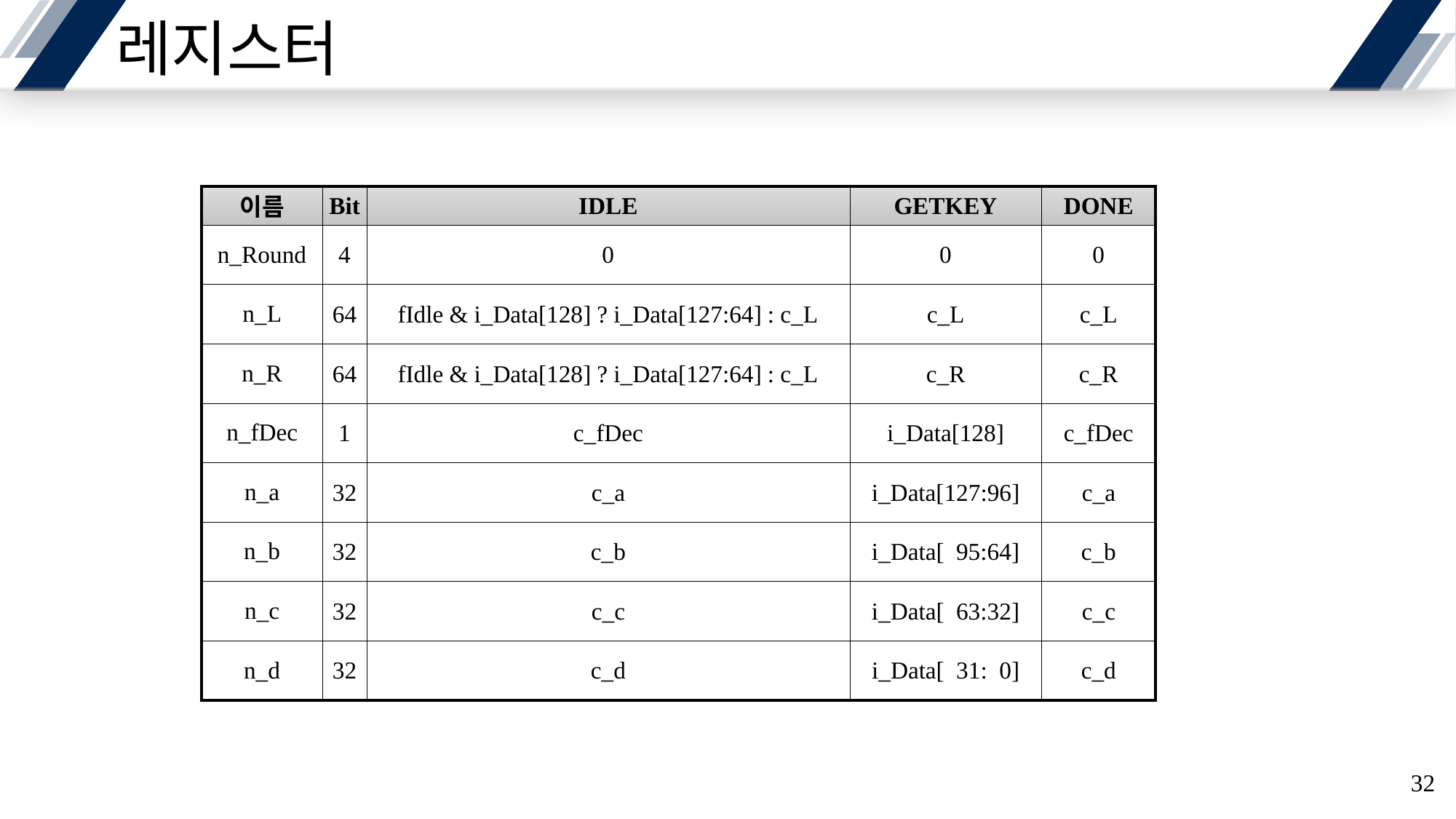

# 레지스터
| 이름 | Bit | IDLE | GETKEY | DONE |
| --- | --- | --- | --- | --- |
| n\_Round | 4 | 0 | 0 | 0 |
| n\_L | 64 | fIdle & i\_Data[128] ? i\_Data[127:64] : c\_L | c\_L | c\_L |
| n\_R | 64 | fIdle & i\_Data[128] ? i\_Data[127:64] : c\_L | c\_R | c\_R |
| n\_fDec | 1 | c\_fDec | i\_Data[128] | c\_fDec |
| n\_a | 32 | c\_a | i\_Data[127:96] | c\_a |
| n\_b | 32 | c\_b | i\_Data[ 95:64] | c\_b |
| n\_c | 32 | c\_c | i\_Data[ 63:32] | c\_c |
| n\_d | 32 | c\_d | i\_Data[ 31: 0] | c\_d |
32